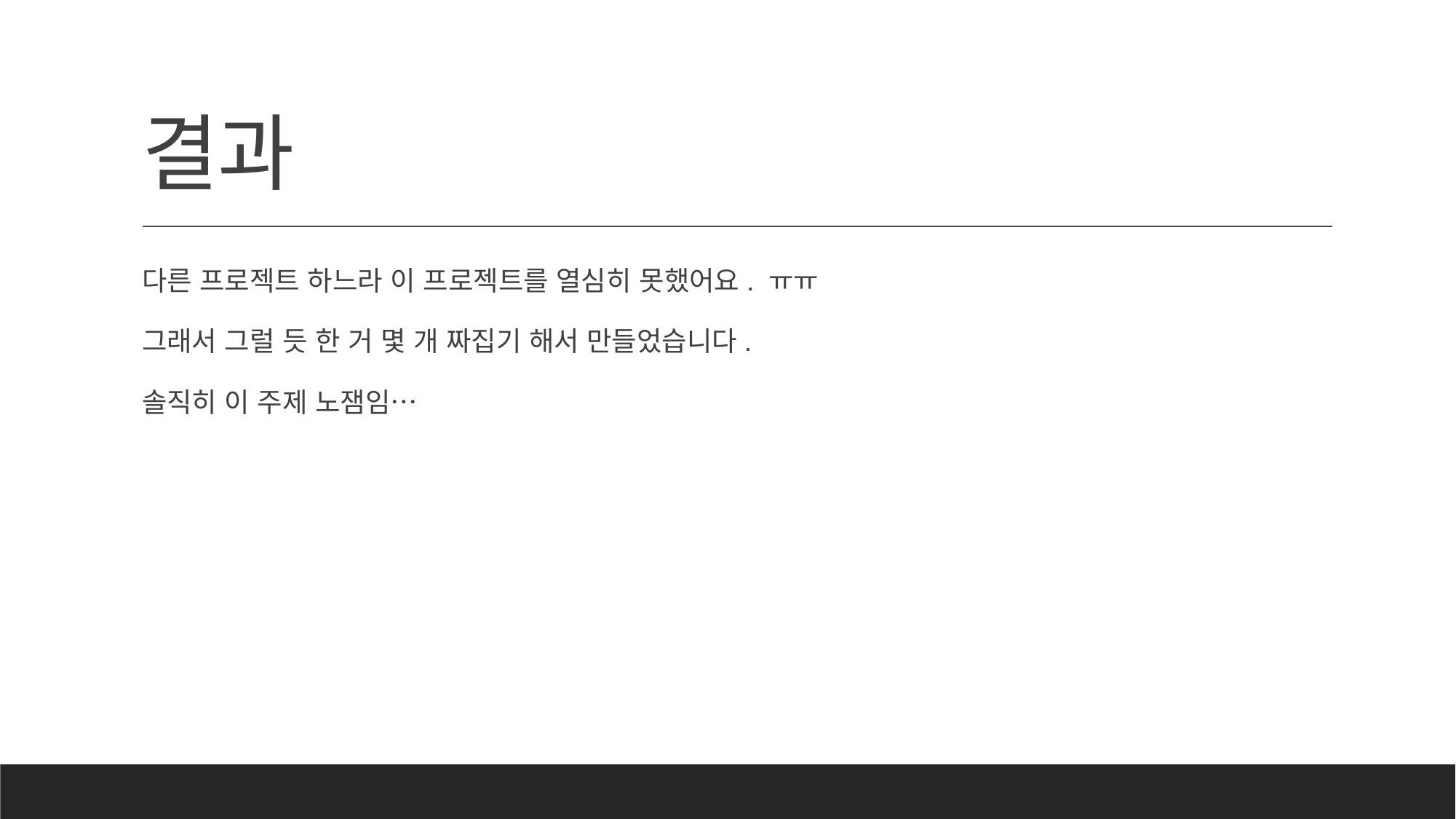

# 결과
다른 프로젝트 하느라 이 프로젝트를 열심히 못했어요. ㅠㅠ
그래서 그럴 듯 한 거 몇 개 짜집기 해서 만들었습니다.
솔직히 이 주제 노잼임…